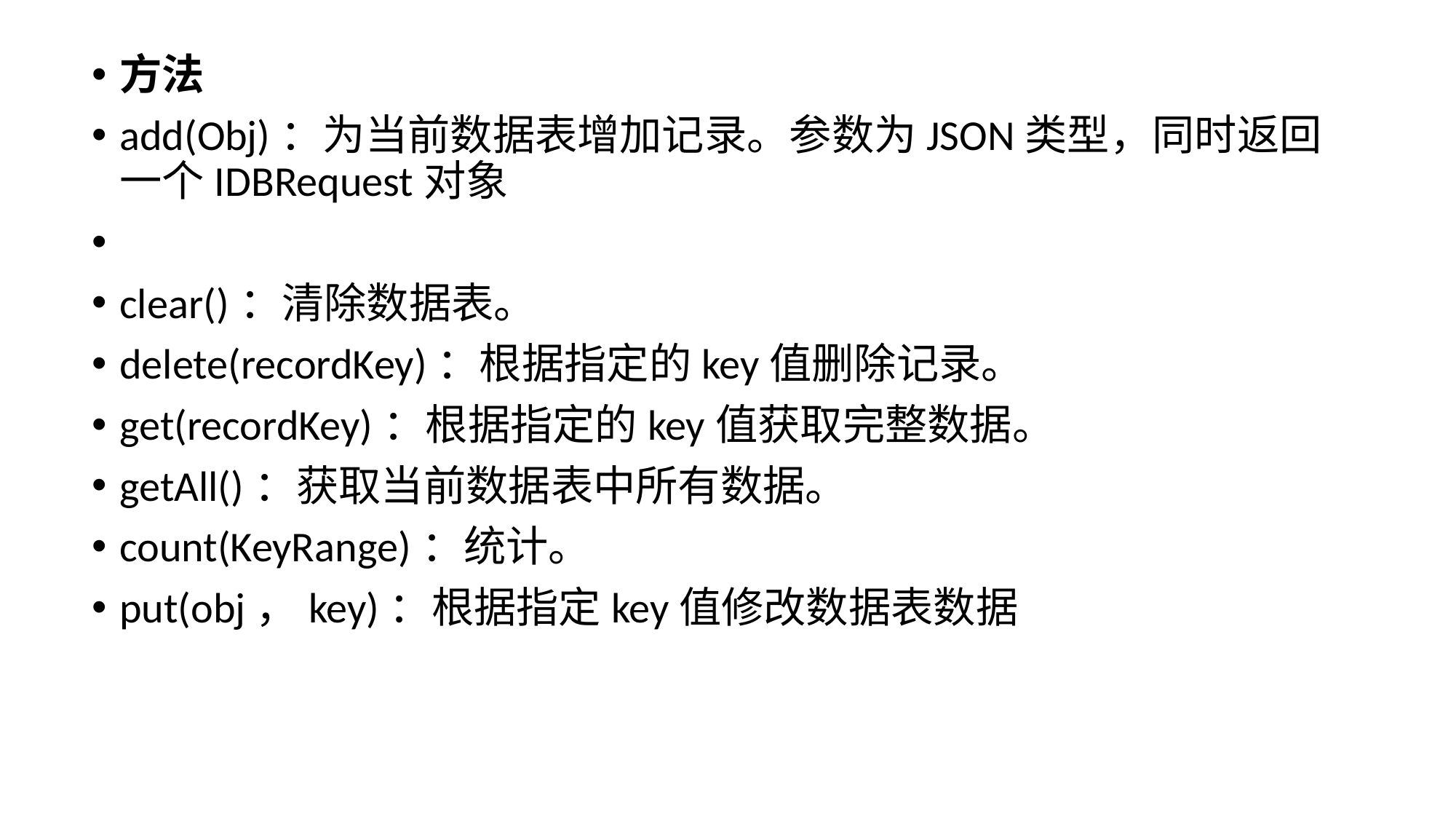

方法
add(Obj)：为当前数据表增加记录。参数为JSON类型，同时返回一个IDBRequest对象

clear()：清除数据表。
delete(recordKey)：根据指定的key值删除记录。
get(recordKey)：根据指定的key值获取完整数据。
getAll()：获取当前数据表中所有数据。
count(KeyRange)：统计。
put(obj，key)：根据指定key值修改数据表数据